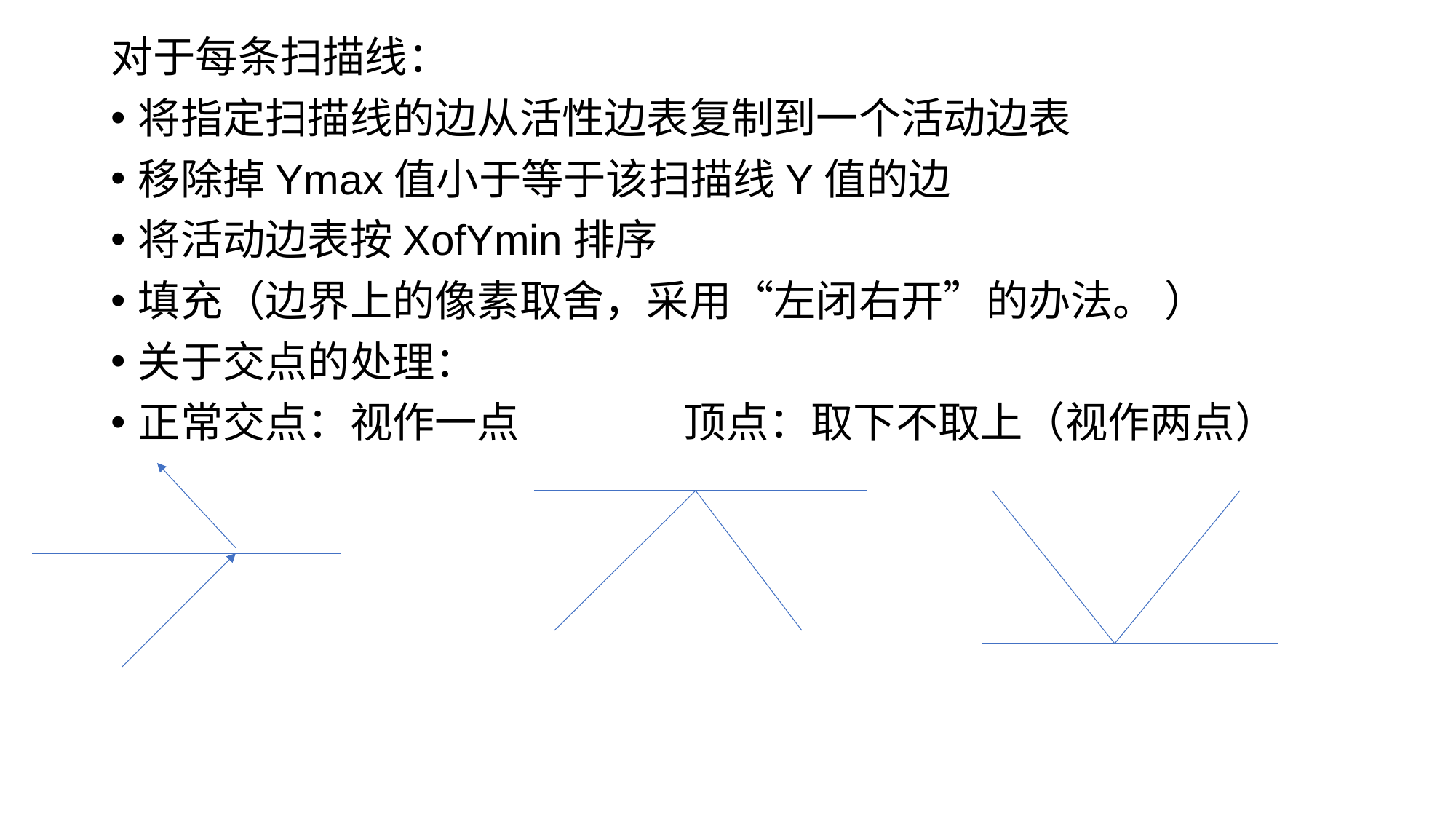

对于每条扫描线：
将指定扫描线的边从活性边表复制到一个活动边表
移除掉Ymax值小于等于该扫描线Y值的边
将活动边表按XofYmin排序
填充（边界上的像素取舍，采用“左闭右开”的办法。 ）
关于交点的处理：
正常交点：视作一点		顶点：取下不取上（视作两点）